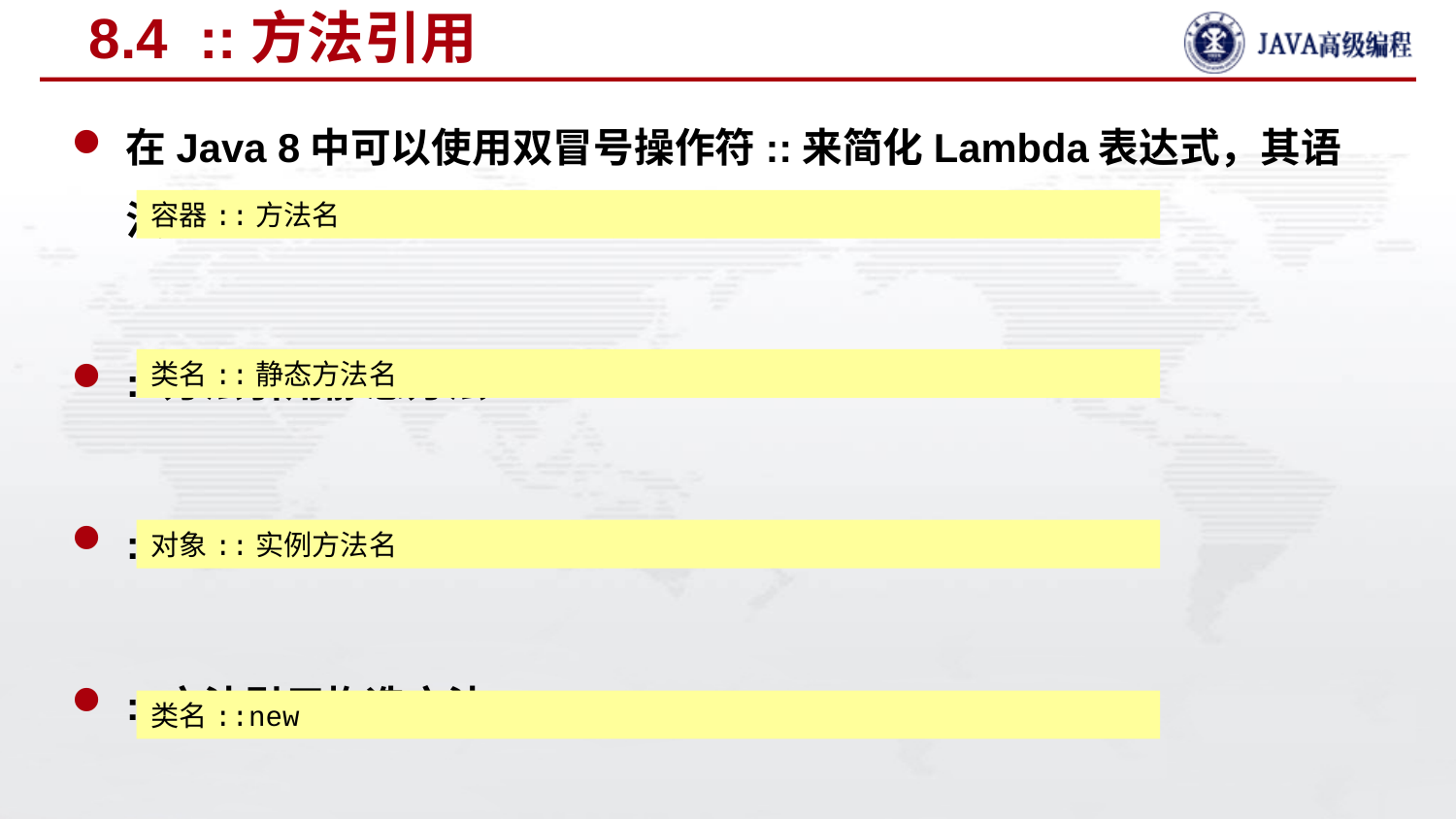

# 8.4  ::方法引用
在Java 8中可以使用双冒号操作符::来简化Lambda表达式，其语法

::方法引用静态方法

::方法引用实例方法

::方法引用构造方法
容器::方法名
类名::静态方法名
对象::实例方法名
类名::new